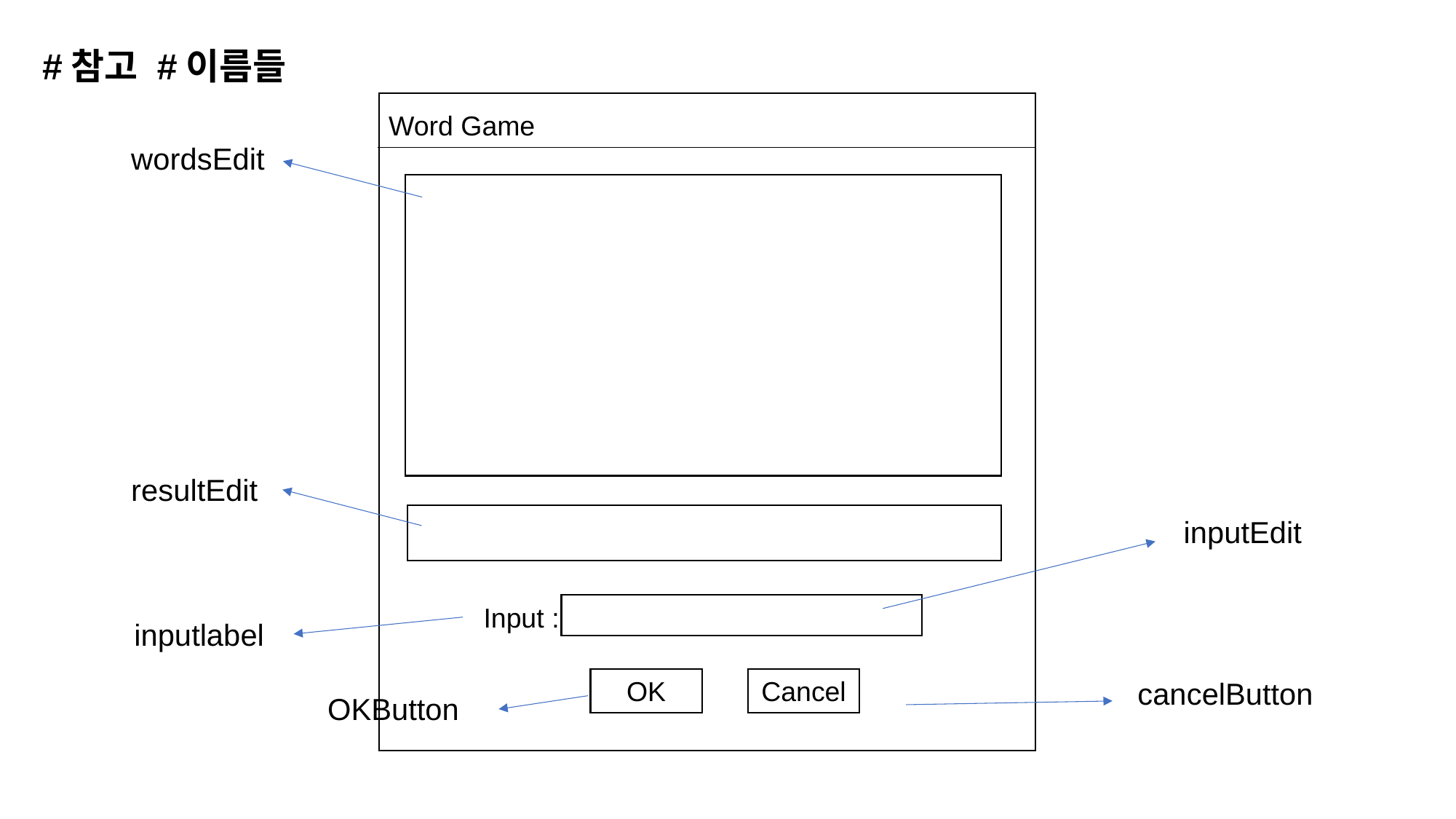

#참고 #이름들

Word Game

Input :

OK
Cancel
OKButton
wordsEdit
resultEdit
inputEdit
inputlabel
cancelButton